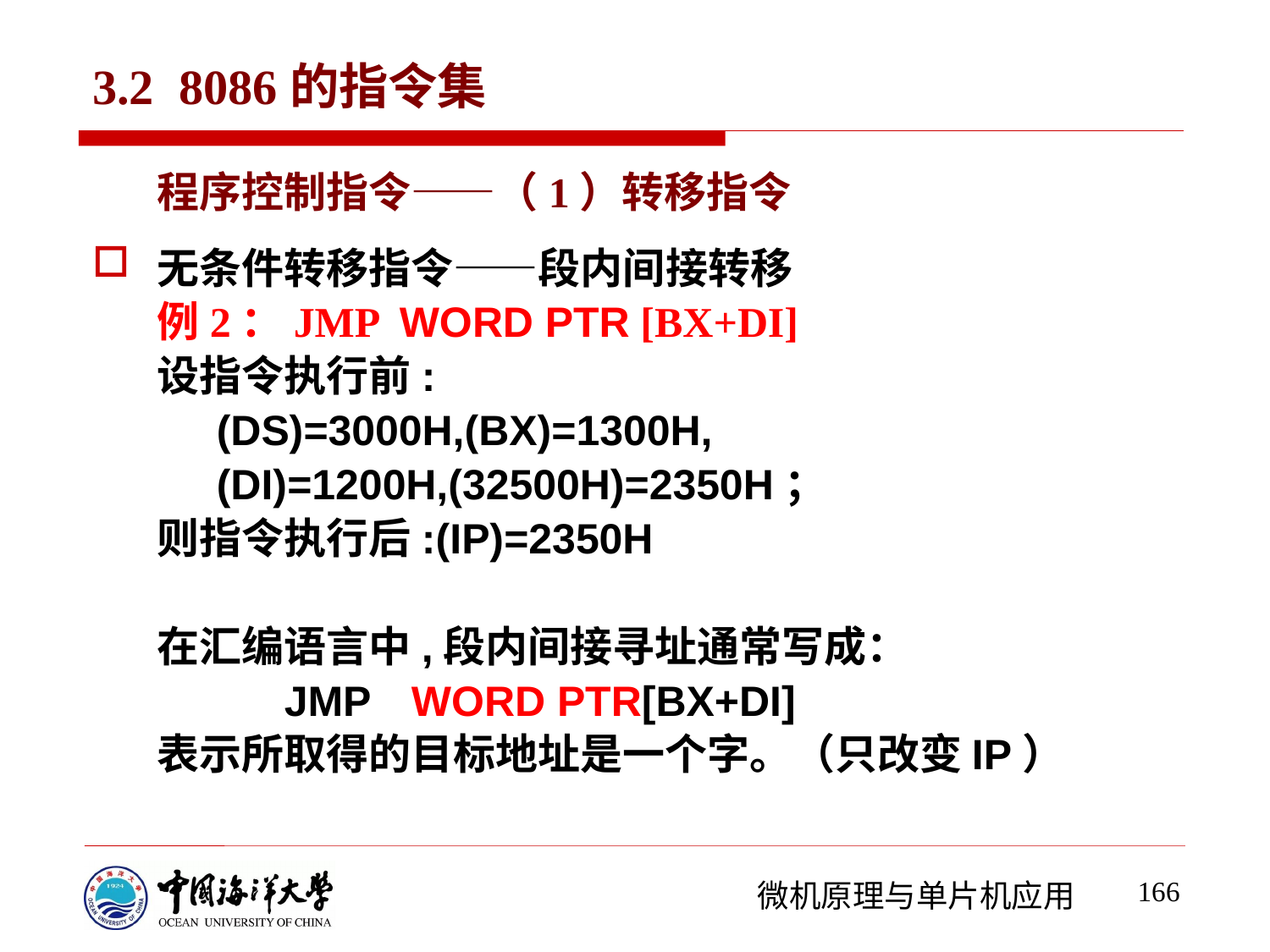

# 3.2  8086的指令集
程序控制指令——（1）转移指令
无条件转移指令——段内间接转移
例2：JMP  WORD PTR [BX+DI]
设指令执行前:
     (DS)=3000H,(BX)=1300H,
     (DI)=1200H,(32500H)=2350H；
则指令执行后:(IP)=2350H

在汇编语言中,段内间接寻址通常写成：
	JMP	WORD PTR[BX+DI]
表示所取得的目标地址是一个字。（只改变IP）

┇
166